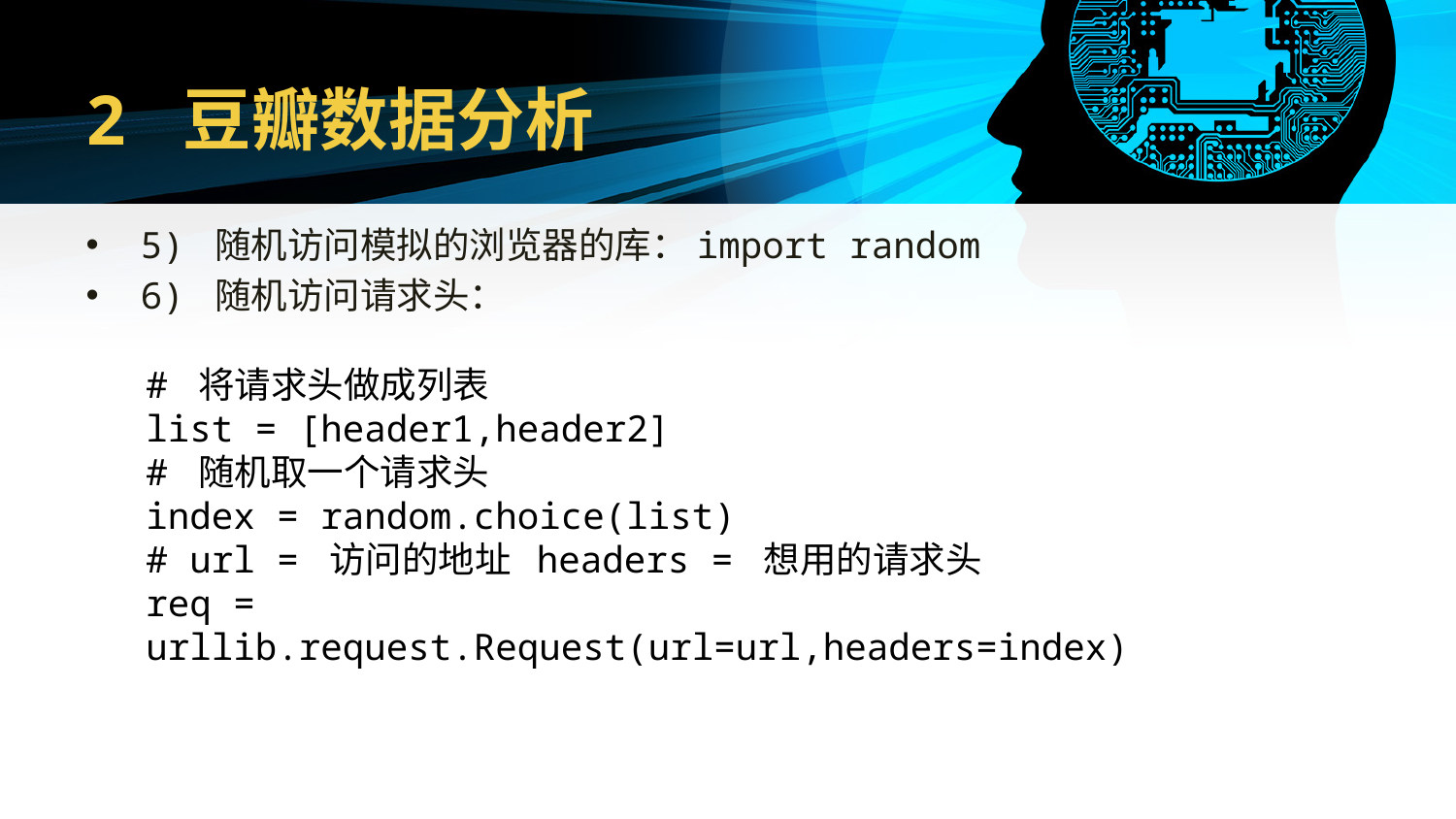

# 2 豆瓣数据分析
5) 随机访问模拟的浏览器的库：import random
6) 随机访问请求头：

# 将请求头做成列表
list = [header1,header2]
# 随机取一个请求头
index = random.choice(list)
# url = 访问的地址  headers = 想用的请求头
req = urllib.request.Request(url=url,headers=index)